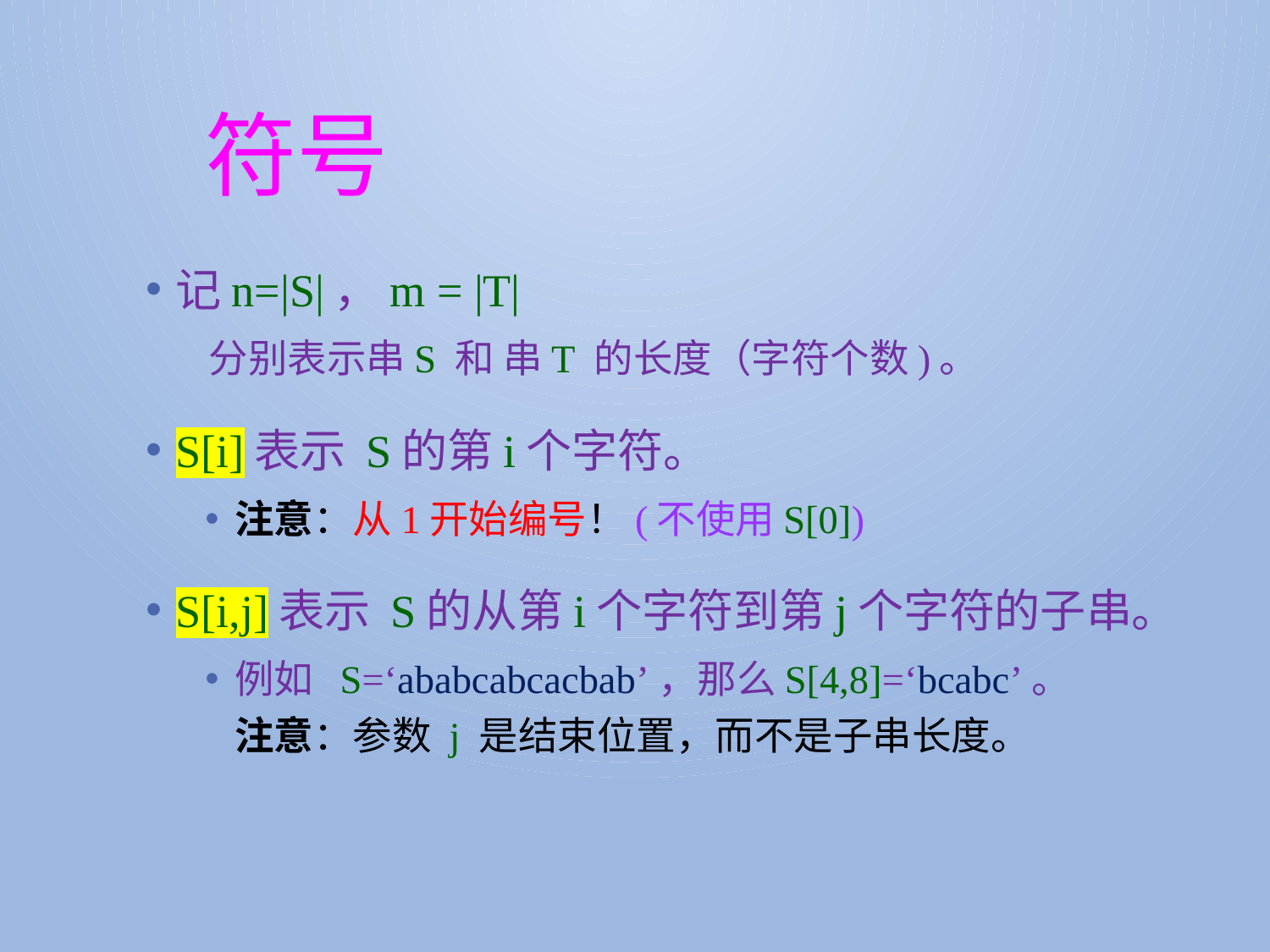

符号
记n=|S|，m = |T|
  分别表示串S 和 串T 的长度（字符个数)。
S[i]表示 S的第i个字符。
注意：从1开始编号！(不使用S[0])
S[i,j]表示 S的从第i个字符到第j个字符的子串。
例如  S=‘ababcabcacbab’，那么S[4,8]=‘bcabc’。
注意：参数 j 是结束位置，而不是子串长度。